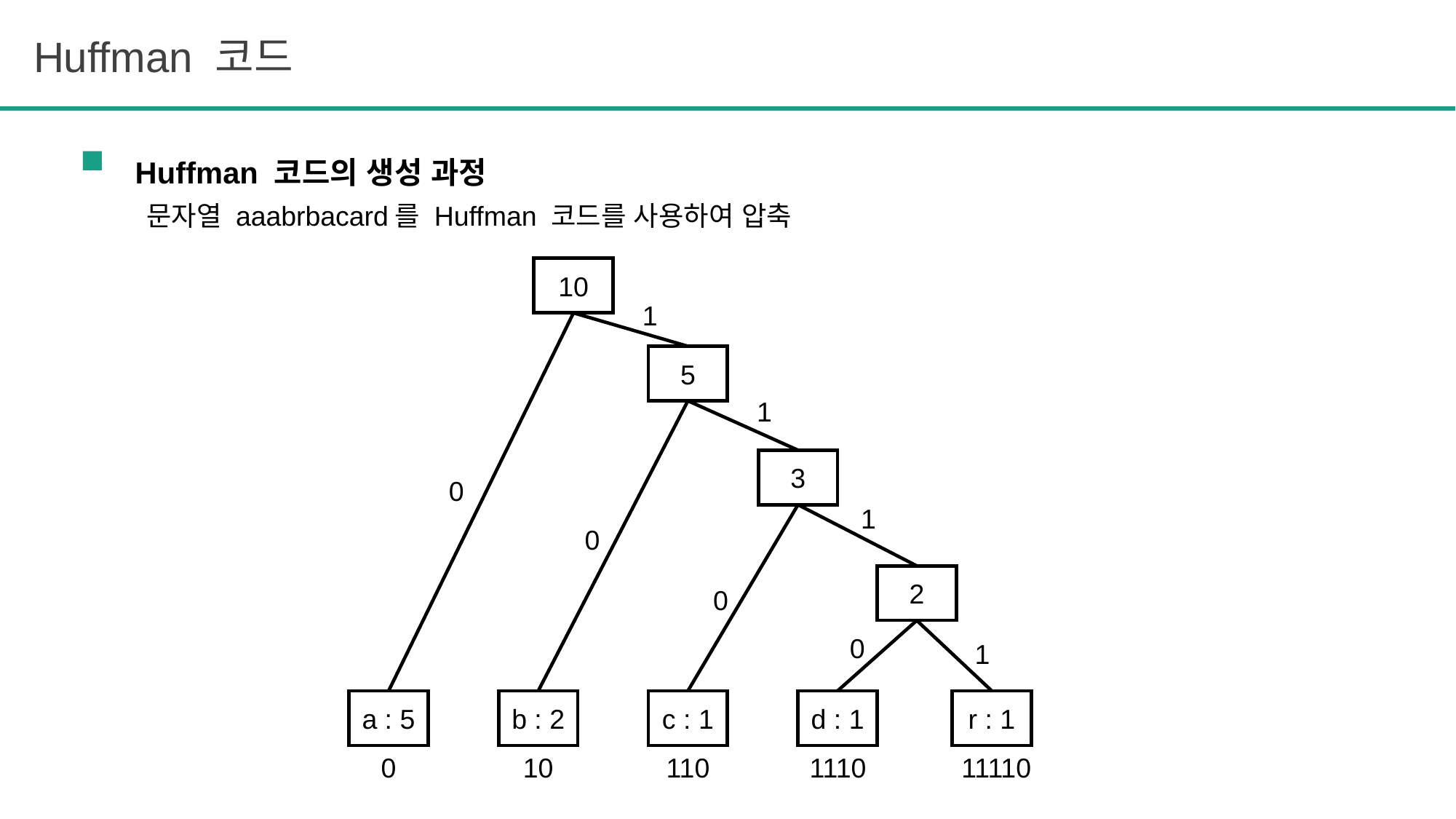

Huffman 코드
Huffman 코드의 생성 과정

문자열 aaabrbacard를 Huffman 코드를 사용하여 압축
10
1
5
1
3
0
1
0
2
0
0
1
a : 5
b : 2
c : 1
d : 1
r : 1
0
10
110
1110
11110